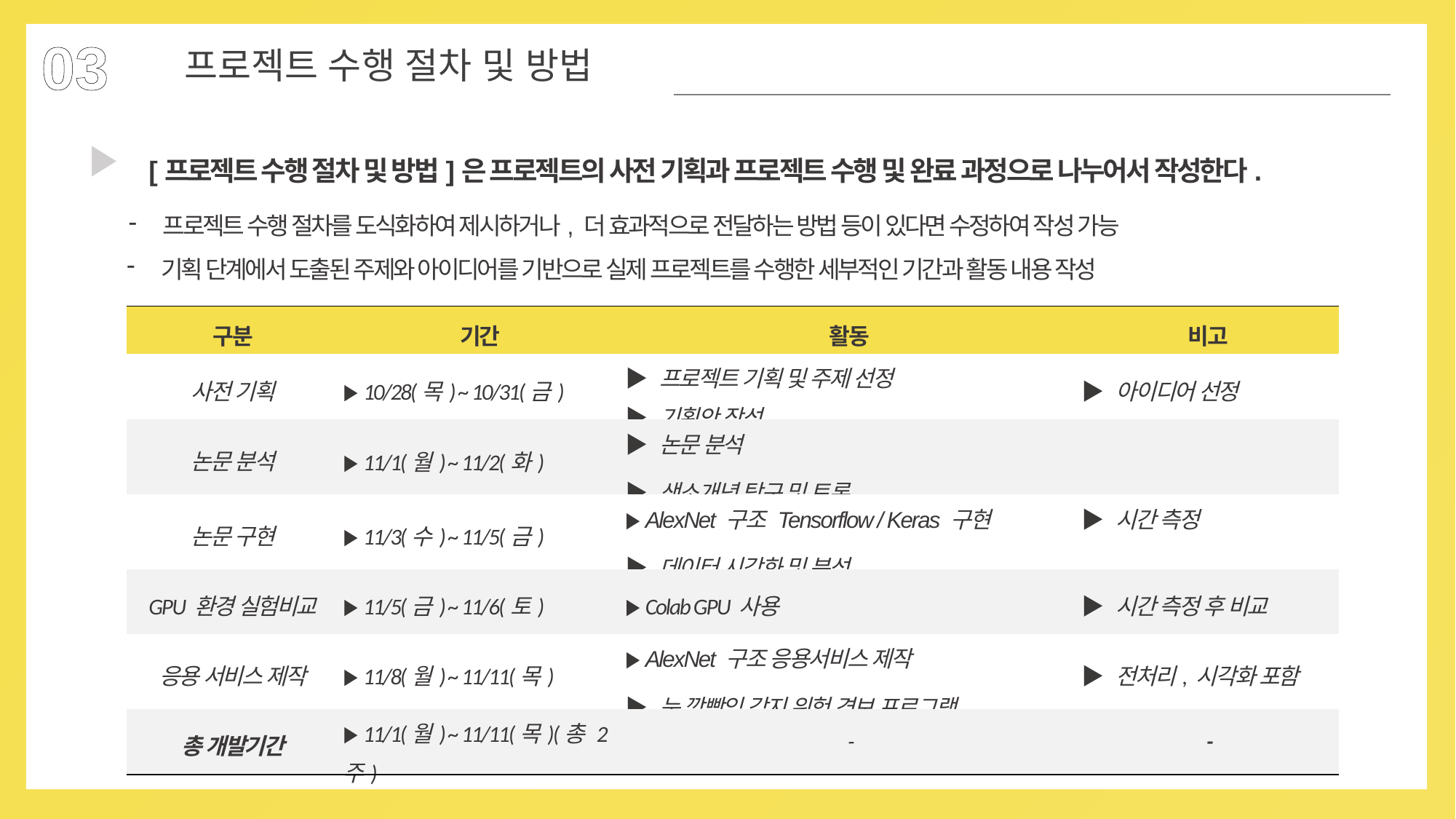

03

프로젝트 수행 절차 및 방법
▶
[프로젝트 수행 절차 및 방법]은 프로젝트의 사전 기획과 프로젝트 수행 및 완료 과정으로 나누어서 작성한다.
프로젝트 수행 절차를 도식화하여 제시하거나, 더 효과적으로 전달하는 방법 등이 있다면 수정하여 작성 가능
기획 단계에서 도출된 주제와 아이디어를 기반으로 실제 프로젝트를 수행한 세부적인 기간과 활동 내용 작성
| 구분 | 기간 | 활동 | 비고 |
| --- | --- | --- | --- |
| 사전 기획 | ▶ 10/28(목) ~ 10/31(금) | ▶ 프로젝트 기획 및 주제 선정 ▶ 기획안 작성 | ▶ 아이디어 선정 |
| 논문 분석 | ▶ 11/1(월) ~ 11/2(화) | ▶ 논문 분석 ▶ 생소개념 탐구 및 토론 |  |
| 논문 구현 | ▶ 11/3(수) ~ 11/5(금) | ▶ AlexNet 구조 Tensorflow / Keras 구현 ▶ 데이터 시각화 및 분석 | ▶ 시간 측정 |
| GPU 환경 실험비교 | ▶ 11/5(금) ~ 11/6(토) | ▶ Colab GPU 사용 | ▶ 시간 측정 후 비교 |
| 응용 서비스 제작 | ▶ 11/8(월) ~ 11/11(목) | ▶ AlexNet 구조 응용서비스 제작 ▶ 눈 깜빡임 감지 위험 경보 프로그램 | ▶ 전처리, 시각화 포함 |
| 총 개발기간 | ▶ 11/1(월) ~ 11/11(목)(총 2주) | - | - |